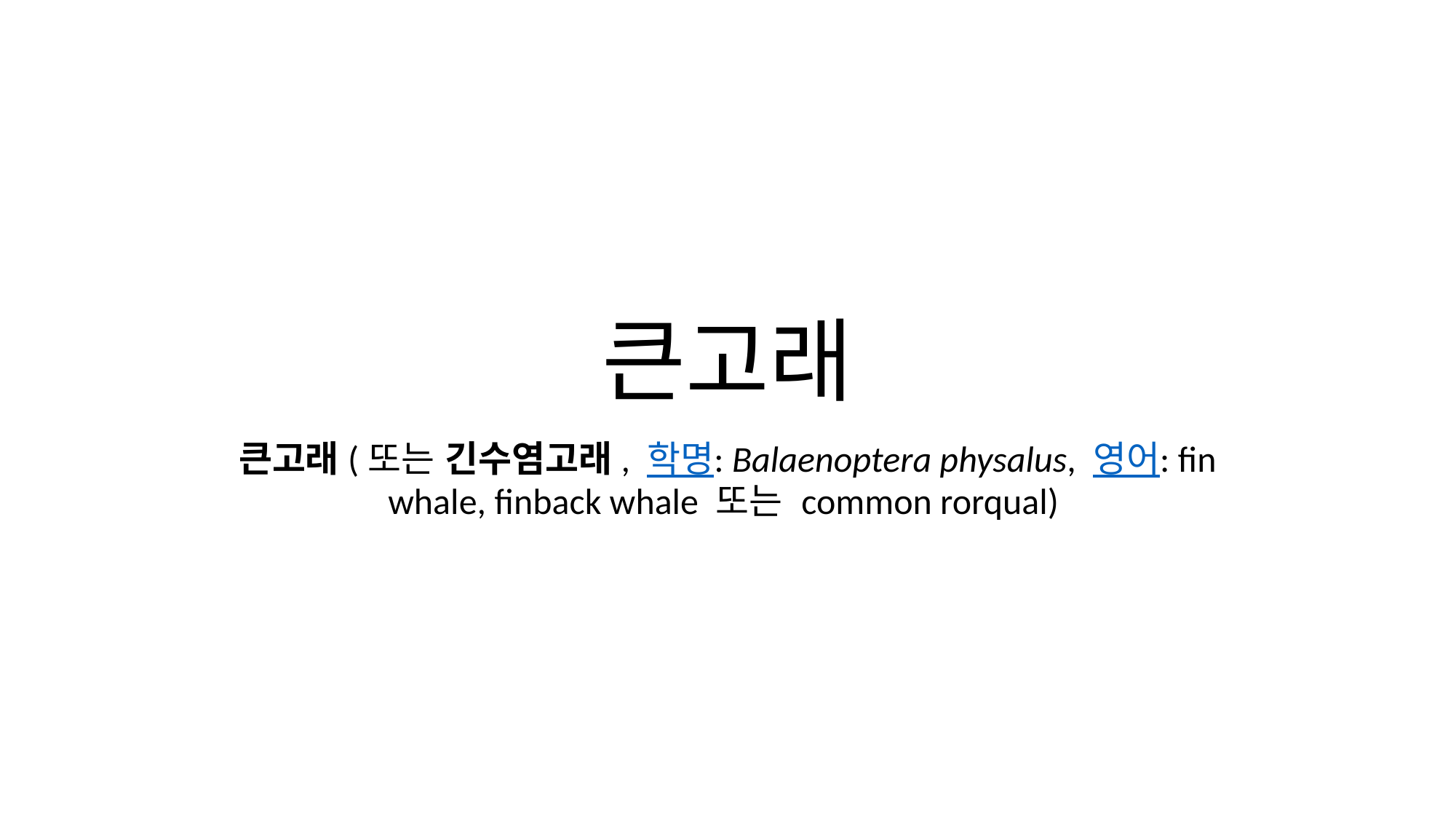

# 큰고래
큰고래(또는 긴수염고래, 학명: Balaenoptera physalus, 영어: fin whale, finback whale 또는 common rorqual)